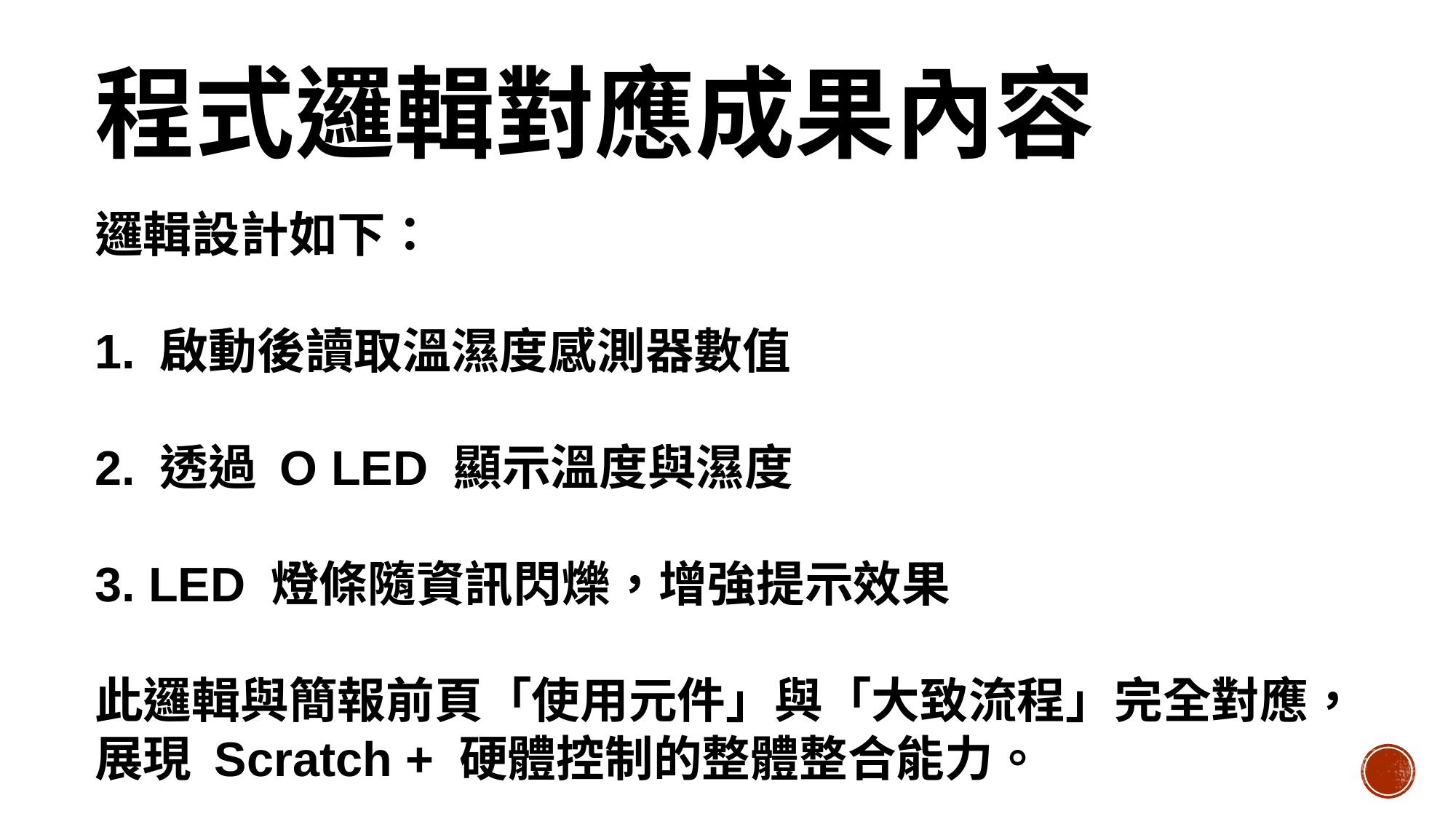

# 程式邏輯對應成果內容
邏輯設計如下：

1. 啟動後讀取溫濕度感測器數值

2. 透過 O LED 顯示溫度與濕度

3. LED 燈條隨資訊閃爍，增強提示效果

此邏輯與簡報前頁「使用元件」與「大致流程」完全對應，展現 Scratch + 硬體控制的整體整合能力。